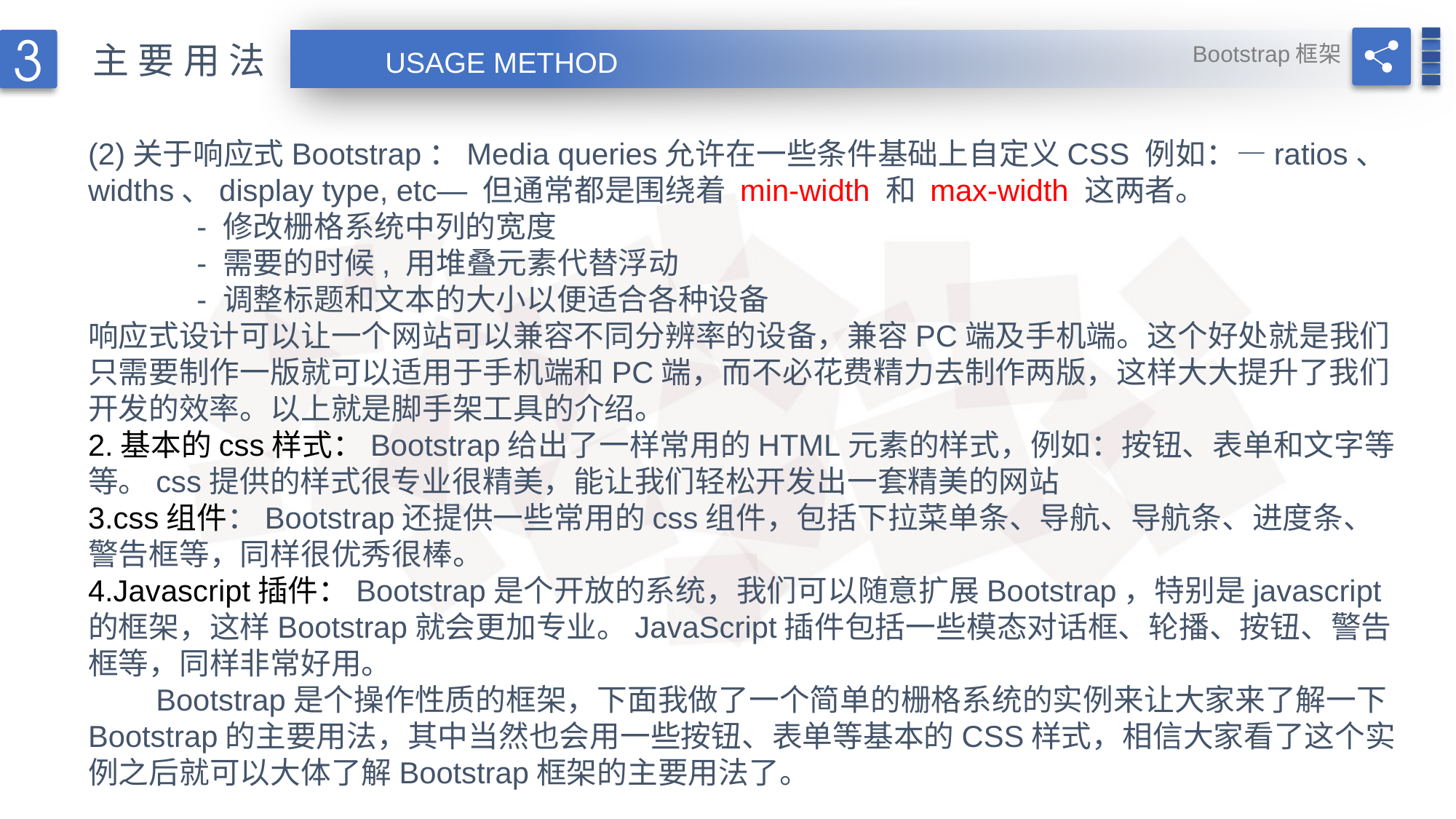

Bootstrap框架

3

主要用法
USAGE METHOD
(2)关于响应式Bootstrap：Media queries允许在一些条件基础上自定义CSS 例如：—ratios、widths、display type, etc— 但通常都是围绕着 min-width 和 max-width 这两者。
             - 修改栅格系统中列的宽度
             - 需要的时候, 用堆叠元素代替浮动
             - 调整标题和文本的大小以便适合各种设备
响应式设计可以让一个网站可以兼容不同分辨率的设备，兼容PC端及手机端。这个好处就是我们只需要制作一版就可以适用于手机端和PC端，而不必花费精力去制作两版，这样大大提升了我们开发的效率。以上就是脚手架工具的介绍。
2.基本的css样式：Bootstrap给出了一样常用的HTML元素的样式，例如：按钮、表单和文字等等。css提供的样式很专业很精美，能让我们轻松开发出一套精美的网站
3.css组件：Bootstrap还提供一些常用的css组件，包括下拉菜单条、导航、导航条、进度条、警告框等，同样很优秀很棒。
4.Javascript插件：Bootstrap是个开放的系统，我们可以随意扩展Bootstrap，特别是javascript的框架，这样Bootstrap就会更加专业。JavaScript插件包括一些模态对话框、轮播、按钮、警告框等，同样非常好用。
　　Bootstrap是个操作性质的框架，下面我做了一个简单的栅格系统的实例来让大家来了解一下Bootstrap的主要用法，其中当然也会用一些按钮、表单等基本的CSS样式，相信大家看了这个实例之后就可以大体了解Bootstrap框架的主要用法了。